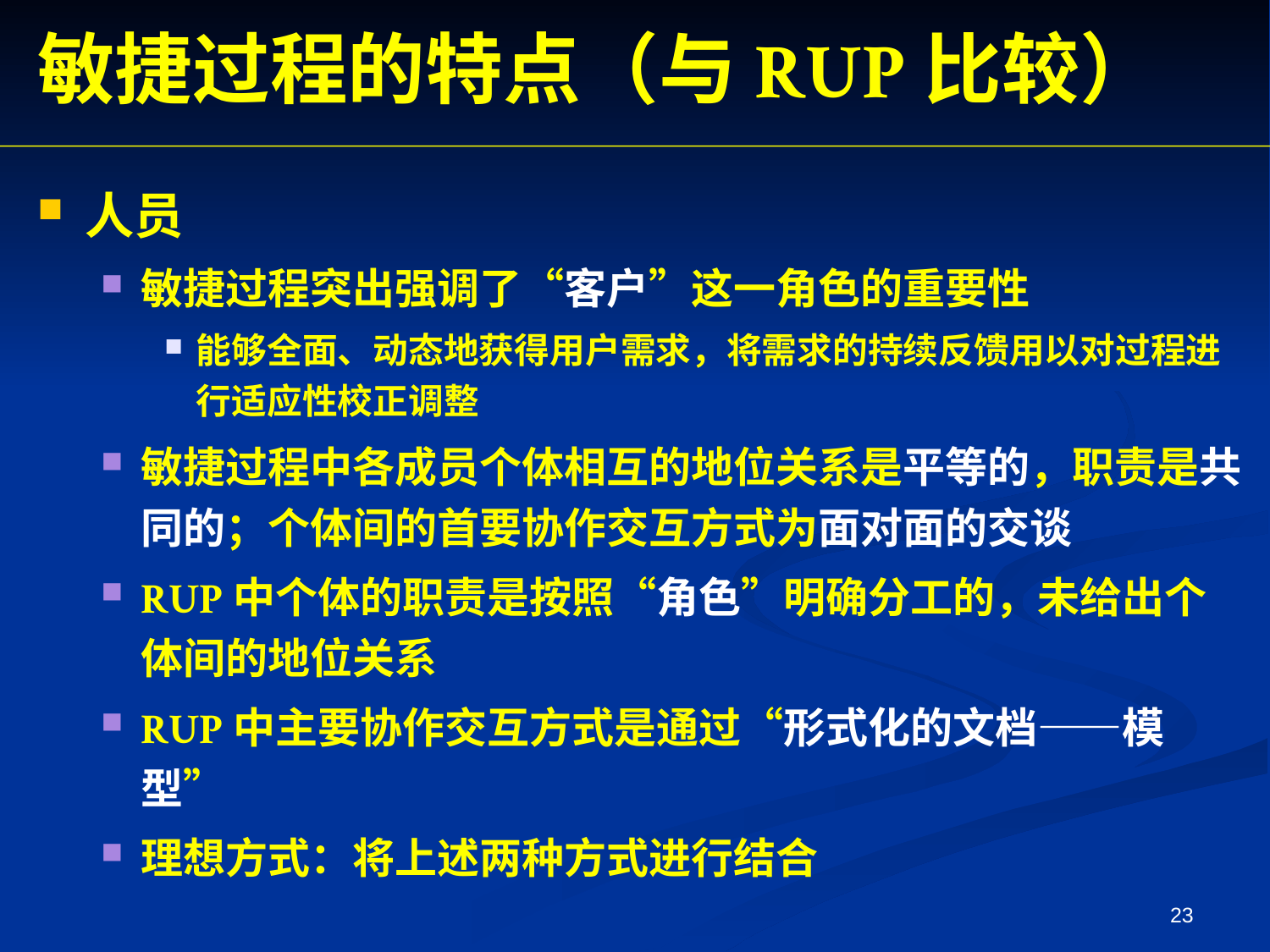

敏捷过程的特点（与RUP比较）

人员
敏捷过程突出强调了“客户”这一角色的重要性
能够全面、动态地获得用户需求，将需求的持续反馈用以对过程进行适应性校正调整
敏捷过程中各成员个体相互的地位关系是平等的，职责是共同的；个体间的首要协作交互方式为面对面的交谈
RUP中个体的职责是按照“角色”明确分工的，未给出个体间的地位关系
RUP中主要协作交互方式是通过“形式化的文档——模型”
理想方式：将上述两种方式进行结合
23